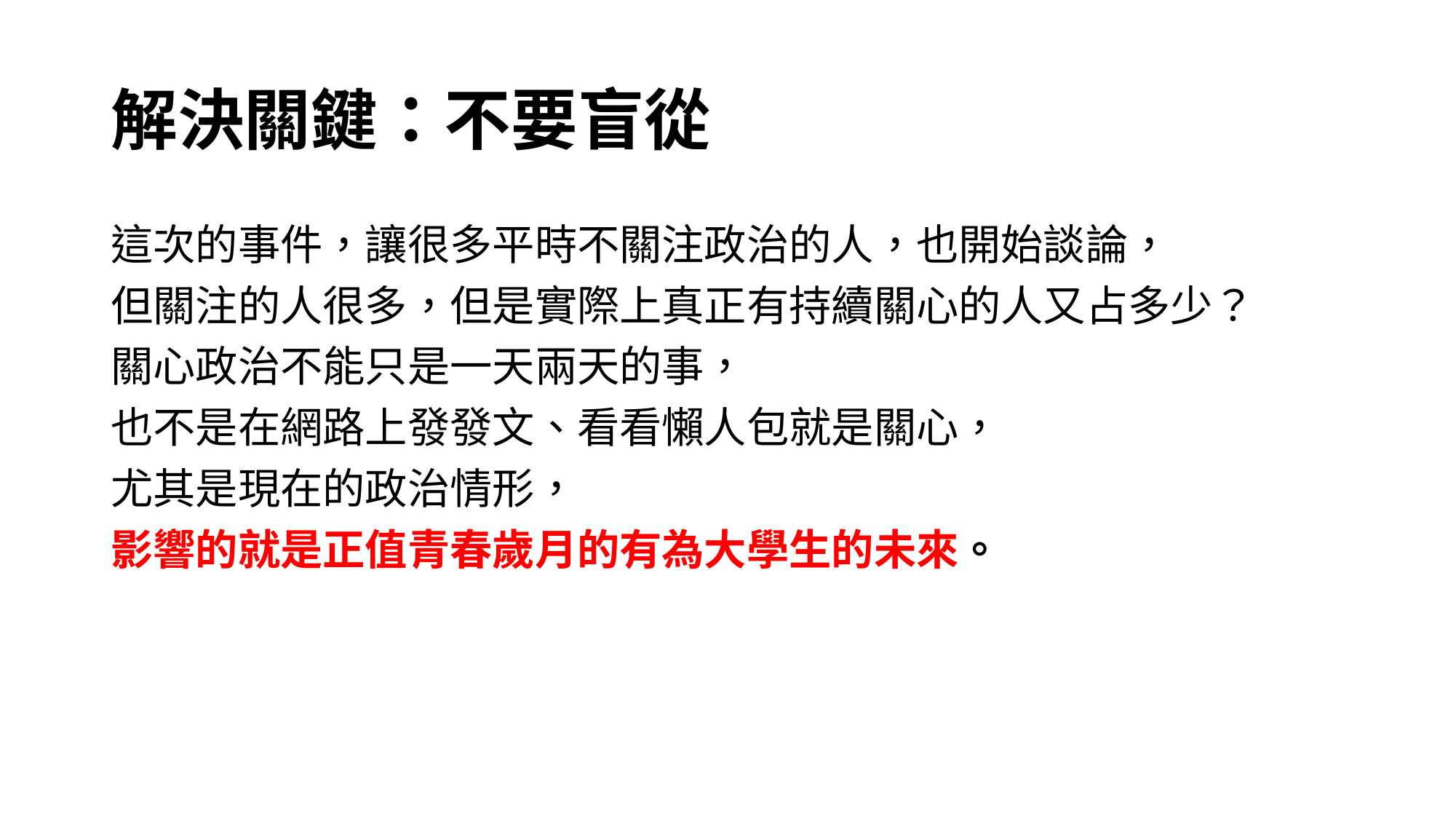

# 解決關鍵：不要盲從
這次的事件，讓很多平時不關注政治的人，也開始談論，
但關注的人很多，但是實際上真正有持續關心的人又占多少？
關心政治不能只是一天兩天的事，
也不是在網路上發發文、看看懶人包就是關心，
尤其是現在的政治情形，
影響的就是正值青春歲月的有為大學生的未來。